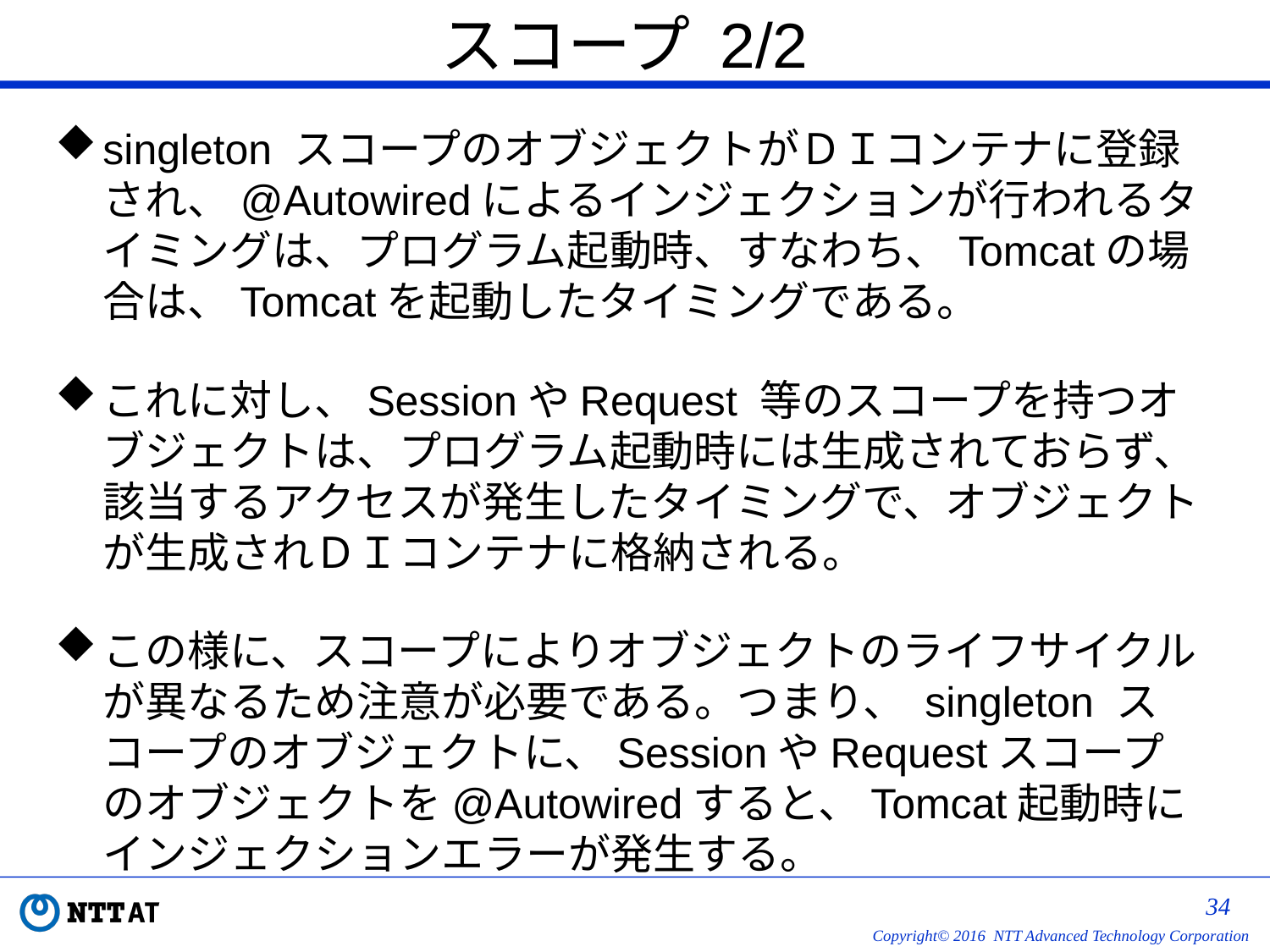

# スコープ 2/2
singleton スコープのオブジェクトがＤＩコンテナに登録され、@Autowiredによるインジェクションが行われるタイミングは、プログラム起動時、すなわち、Tomcatの場合は、Tomcatを起動したタイミングである。

これに対し、SessionやRequest 等のスコープを持つオブジェクトは、プログラム起動時には生成されておらず、該当するアクセスが発生したタイミングで、オブジェクトが生成されＤＩコンテナに格納される。

この様に、スコープによりオブジェクトのライフサイクルが異なるため注意が必要である。つまり、 singleton スコープのオブジェクトに、SessionやRequestスコープのオブジェクトを@Autowiredすると、Tomcat起動時にインジェクションエラーが発生する。
34